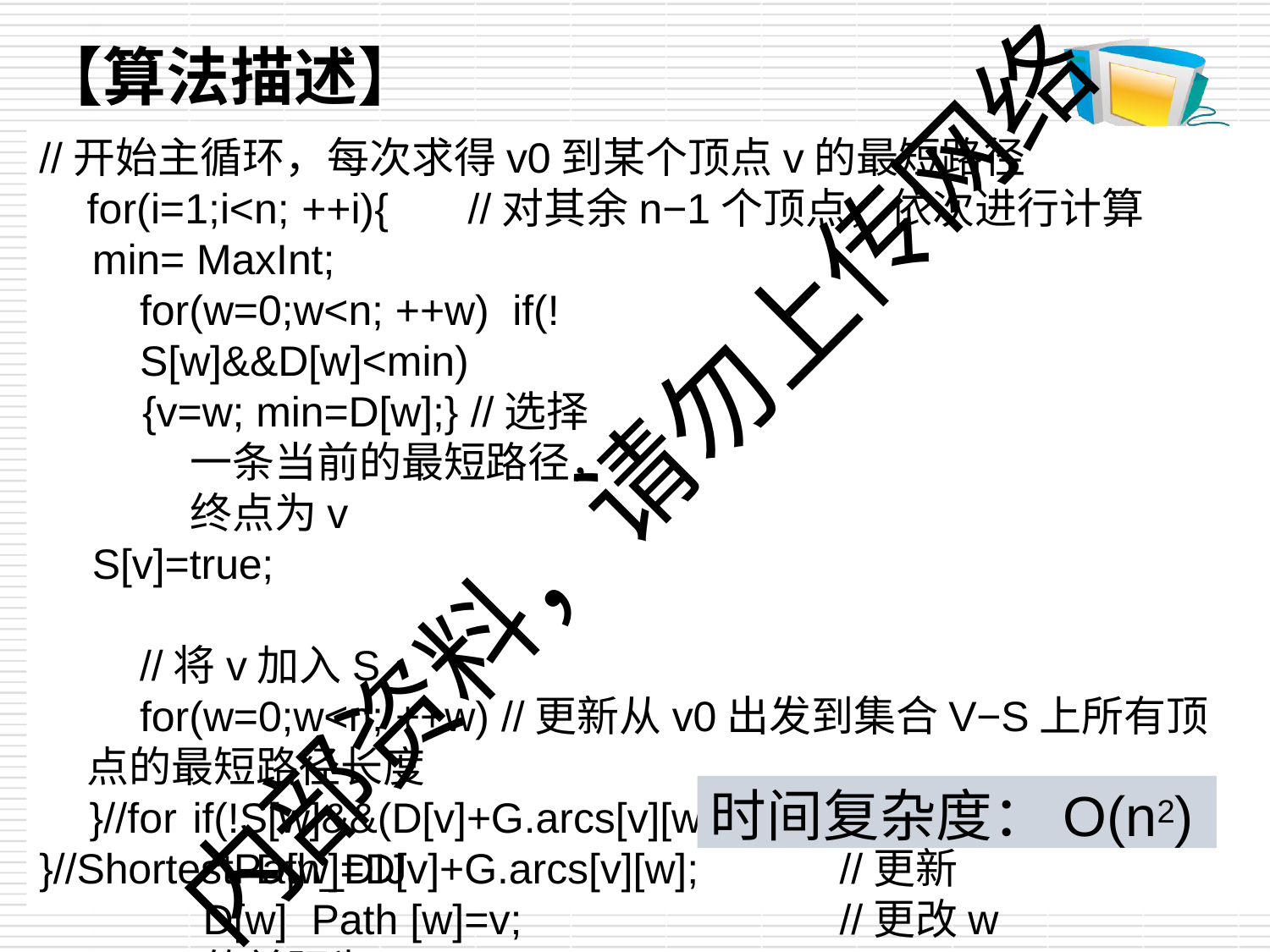

# 【算法描述】

//开始主循环，每次求得v0到某个顶点v的最短路径 for(i=1;i<n; ++i){	//对其余n−1个顶点，依次进行计算
min= MaxInt;  for(w=0;w<n; ++w)  if(!S[w]&&D[w]<min)
{v=w; min=D[w];} //选择一条当前的最短路径，终点为v
S[v]=true;	//将v加入S
for(w=0;w<n; ++w) //更新从v0出发到集合V−S上所有顶 点的最短路径长度
if(!S[w]&&(D[v]+G.arcs[v][w]<D[w])){
D[w]=D[v]+G.arcs[v][w];	//更新D[w]  Path [w]=v;	//更改w的前驱为v
}//if
内部资料，请勿上传网络
时间复杂度：O(n2)
}//for
}//ShortestPath_DIJ